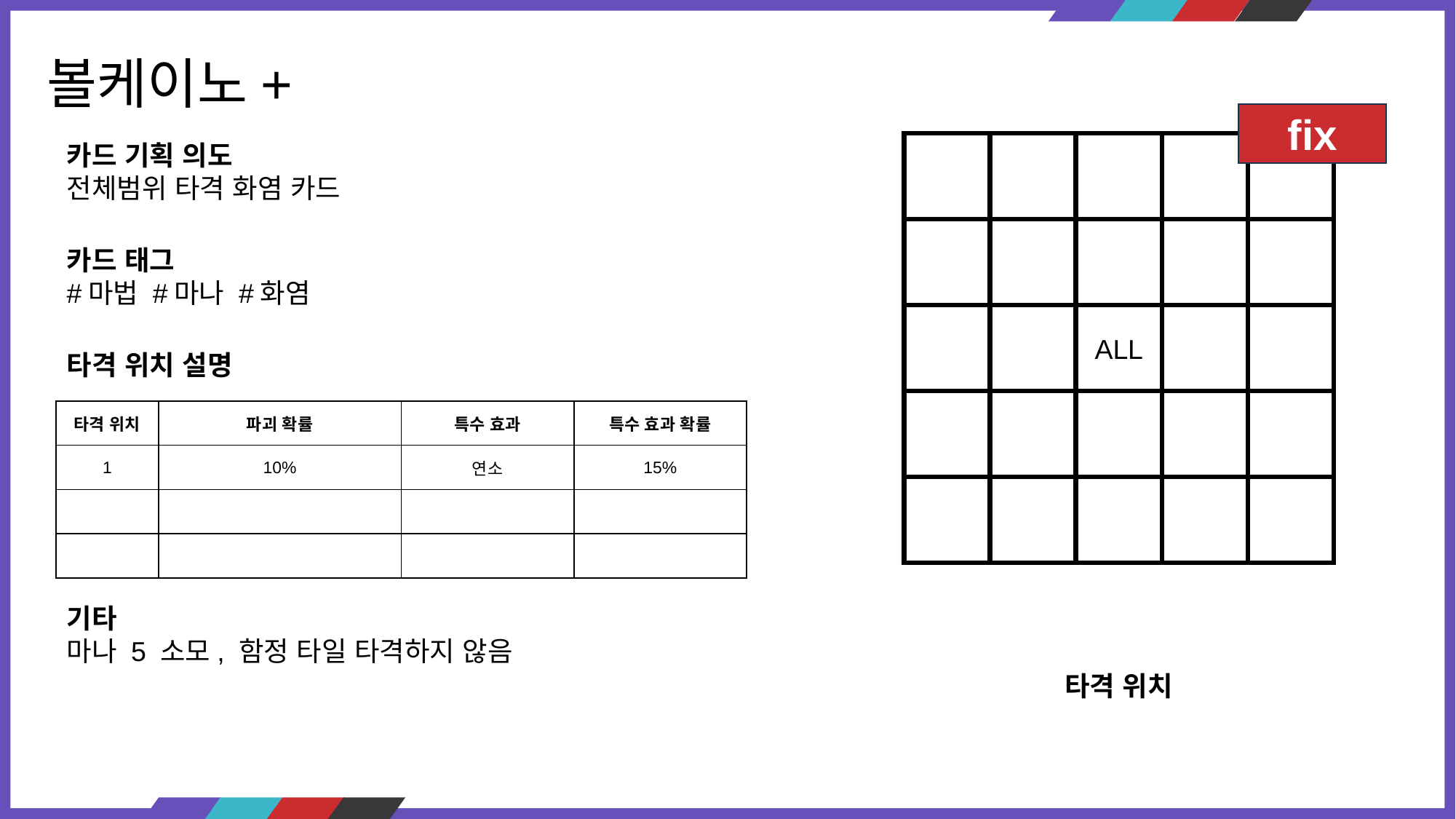

볼케이노+
fix
카드 기획 의도
전체범위 타격 화염 카드

카드 태그
#마법 #마나 #화염

ALL

타격 위치 설명

| 타격 위치 | 파괴 확률 | 특수 효과 | 특수 효과 확률 |
| --- | --- | --- | --- |
| 1 | 10% | 연소 | 15% |
|  |  |  |  |
|  |  |  |  |

기타
마나 5 소모, 함정 타일 타격하지 않음
타격 위치